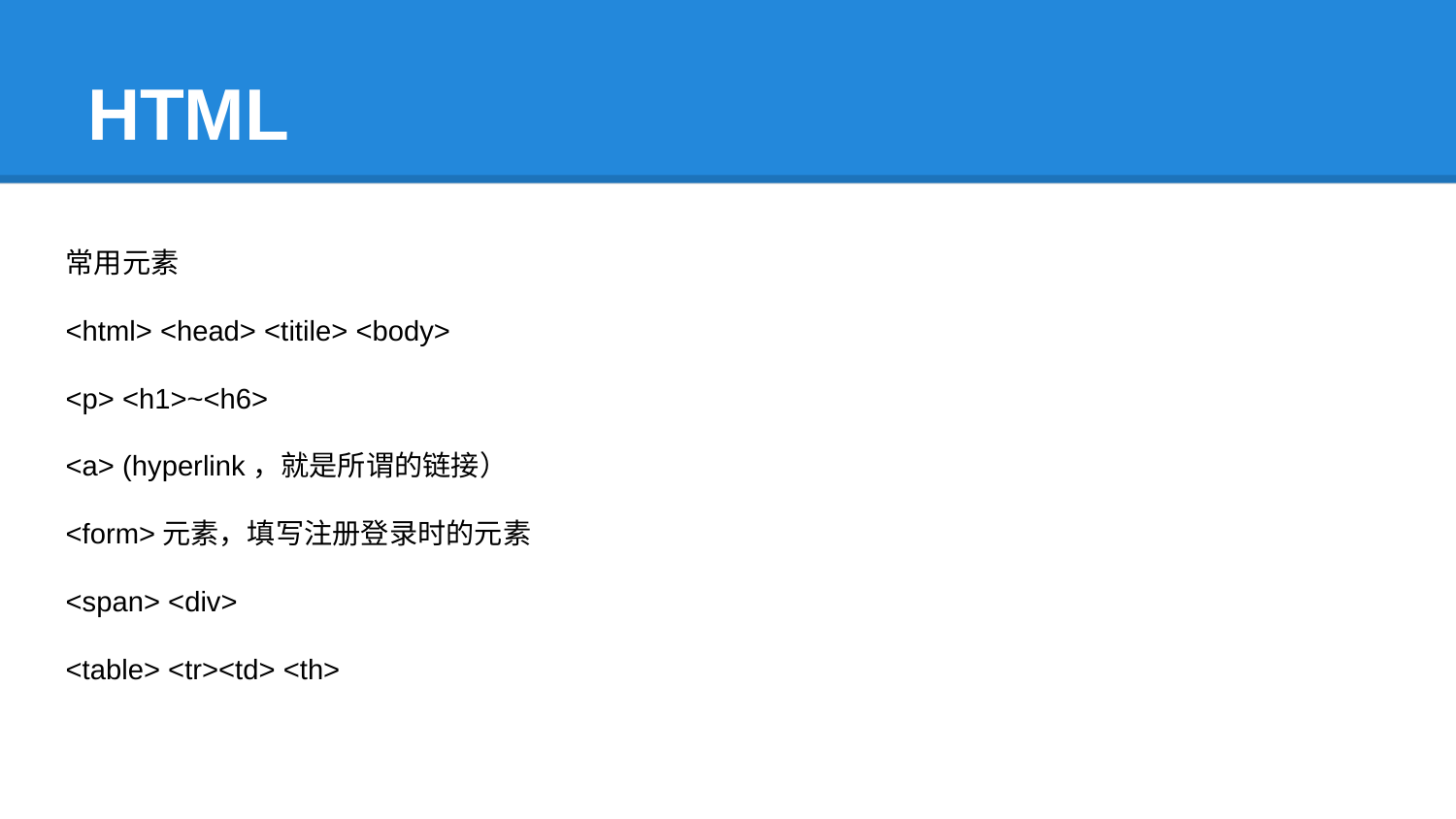

# HTML
常用元素

<html> <head> <titile> <body>

<p> <h1>~<h6>

<a> (hyperlink，就是所谓的链接）

<form>元素，填写注册登录时的元素

<span> <div>

<table> <tr><td> <th>